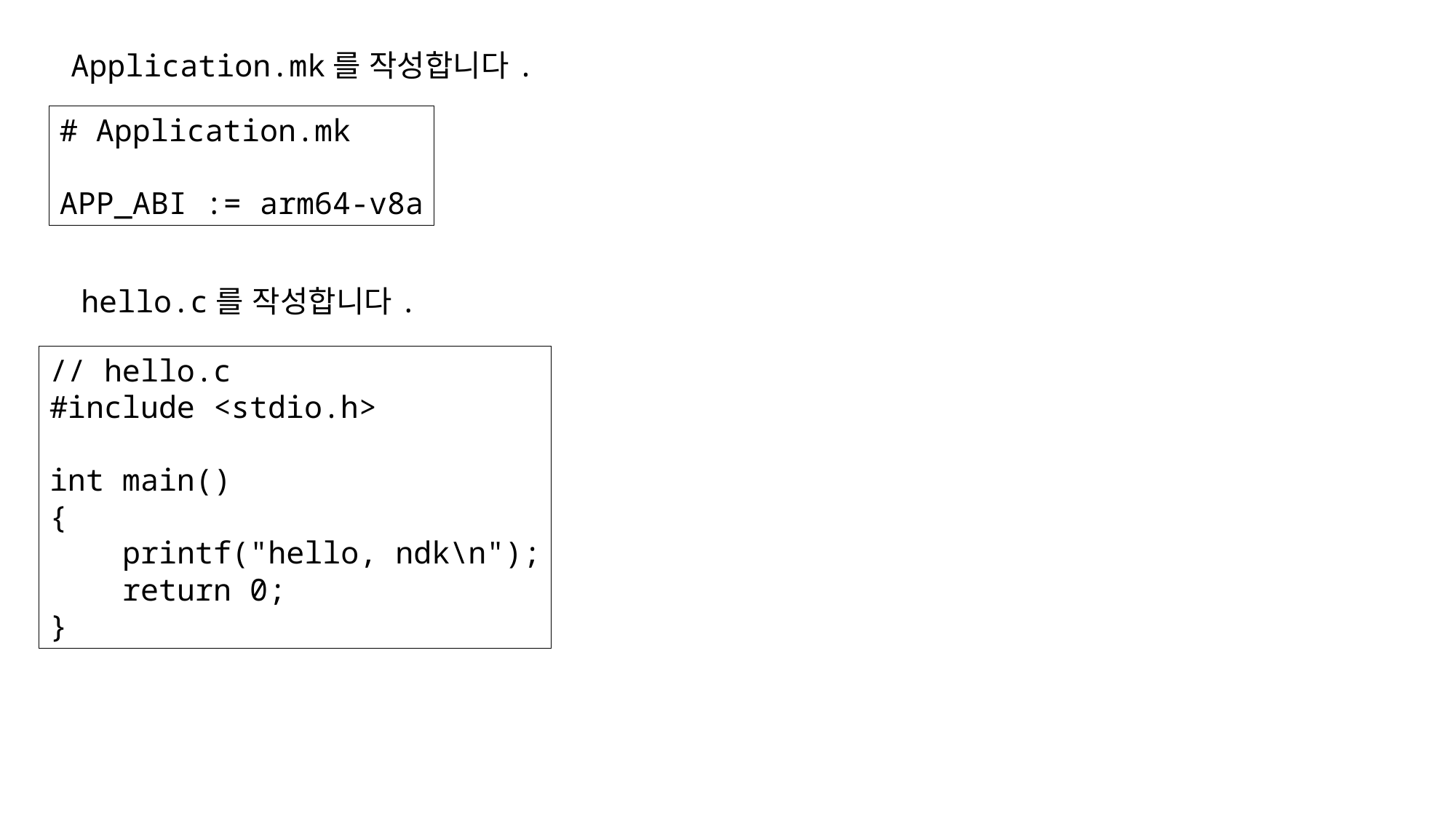

Application.mk를 작성합니다.
# Application.mk

APP_ABI := arm64-v8a
hello.c를 작성합니다.
// hello.c
#include <stdio.h>

int main()
{
    printf("hello, ndk\n");
    return 0;
}